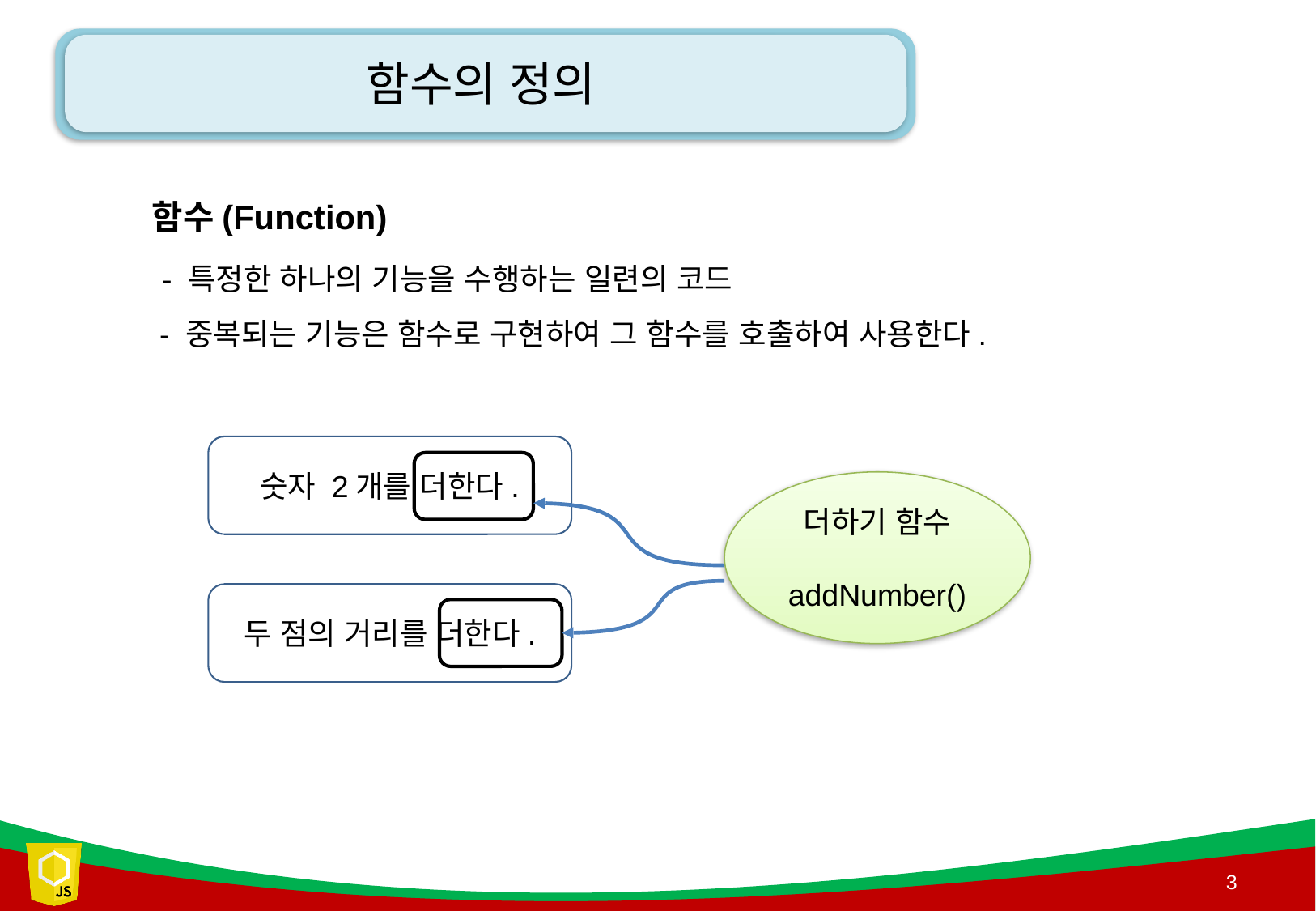

# 함수의 정의
 함수(Function)
   - 특정한 하나의 기능을 수행하는 일련의 코드
   - 중복되는 기능은 함수로 구현하여 그 함수를 호출하여 사용한다.
숫자 2개를 더한다.

더하기 함수

addNumber()
두 점의 거리를 더한다.

3